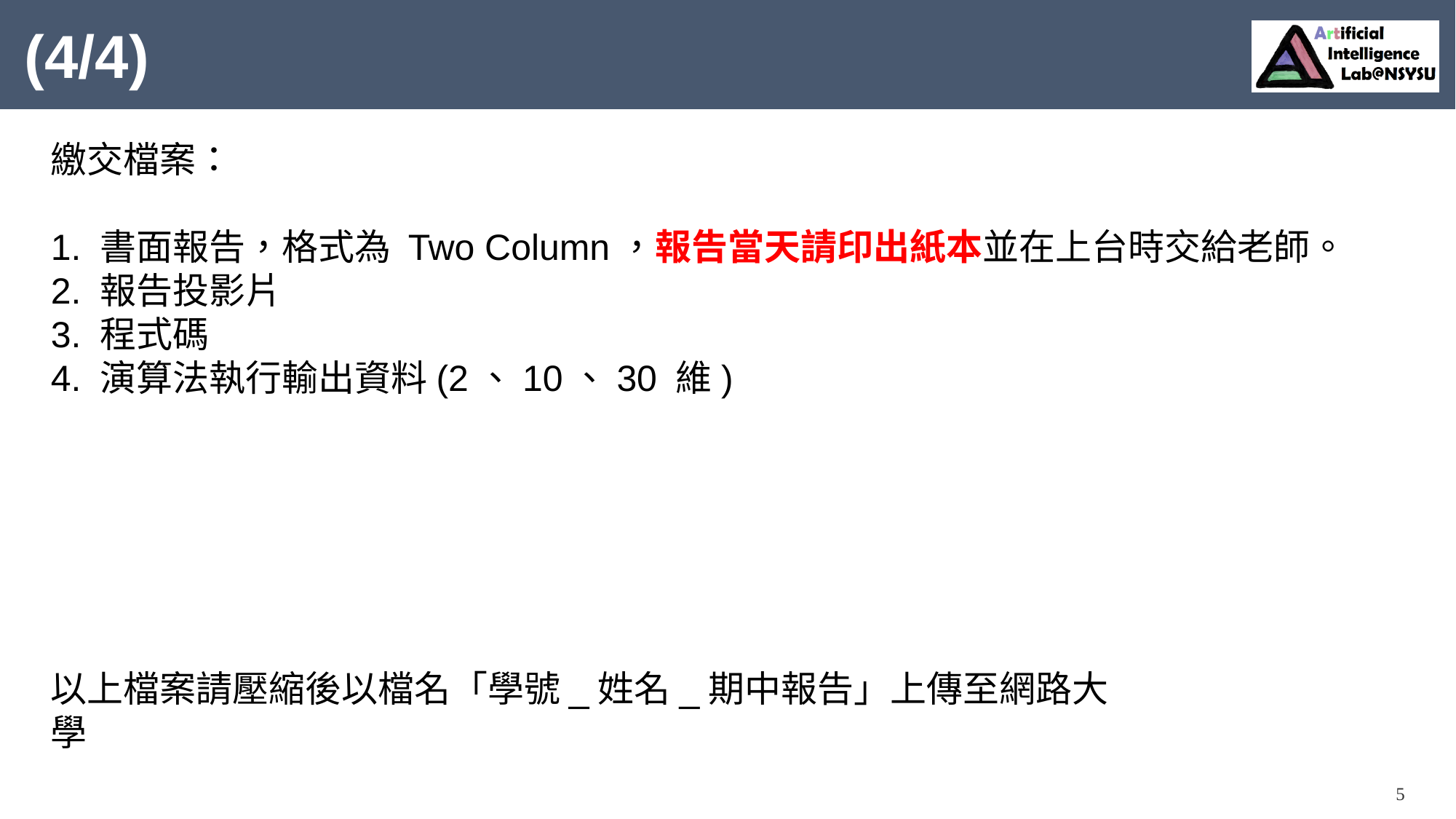

# (4/4)
繳交檔案：

1. 書面報告，格式為 Two Column，報告當天請印出紙本並在上台時交給老師。
2. 報告投影片
3. 程式碼
4. 演算法執行輸出資料(2、10、30 維)
以上檔案請壓縮後以檔名「學號_姓名_期中報告」上傳至網路大學
5